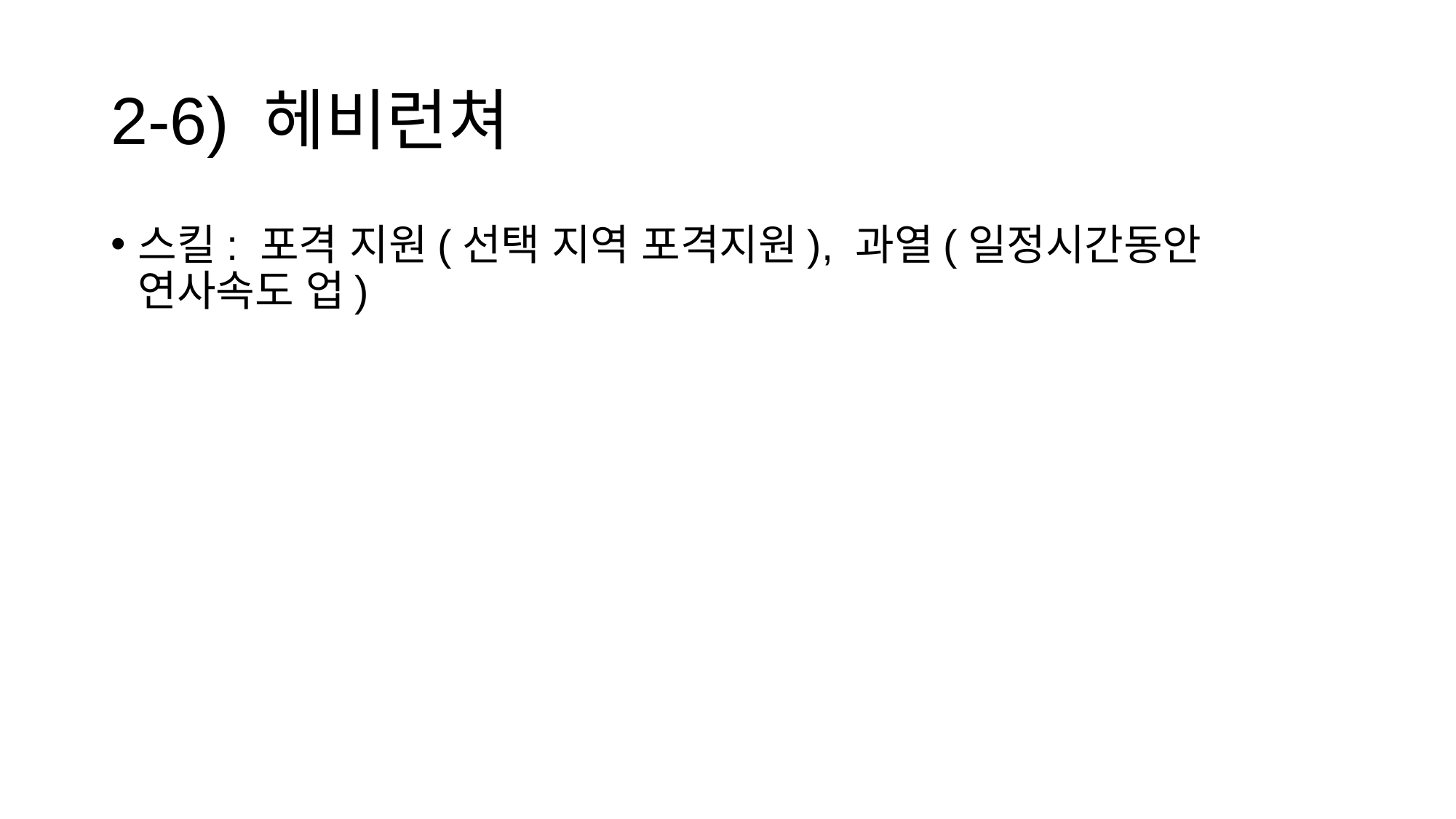

# 2-6) 헤비런쳐
스킬: 포격 지원(선택 지역 포격지원), 과열(일정시간동안 연사속도 업)